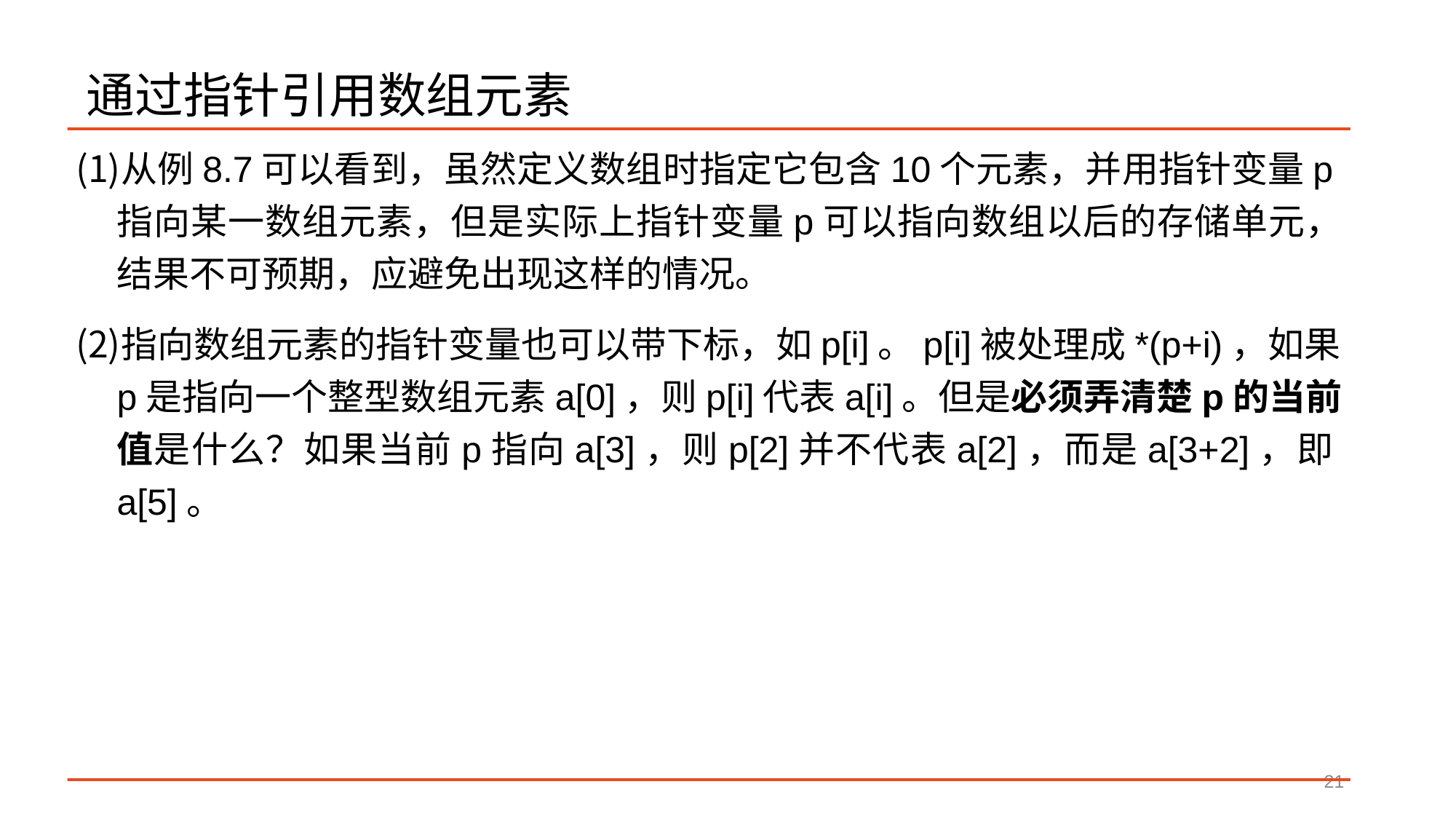

# 通过指针引用数组元素
从例8.7可以看到，虽然定义数组时指定它包含10个元素，并用指针变量p指向某一数组元素，但是实际上指针变量p可以指向数组以后的存储单元，结果不可预期，应避免出现这样的情况。
指向数组元素的指针变量也可以带下标，如p[i]。p[i]被处理成*(p+i)，如果p是指向一个整型数组元素a[0]，则p[i]代表a[i]。但是必须弄清楚p的当前值是什么？如果当前p指向a[3]，则p[2]并不代表a[2]，而是a[3+2]，即a[5]。
21